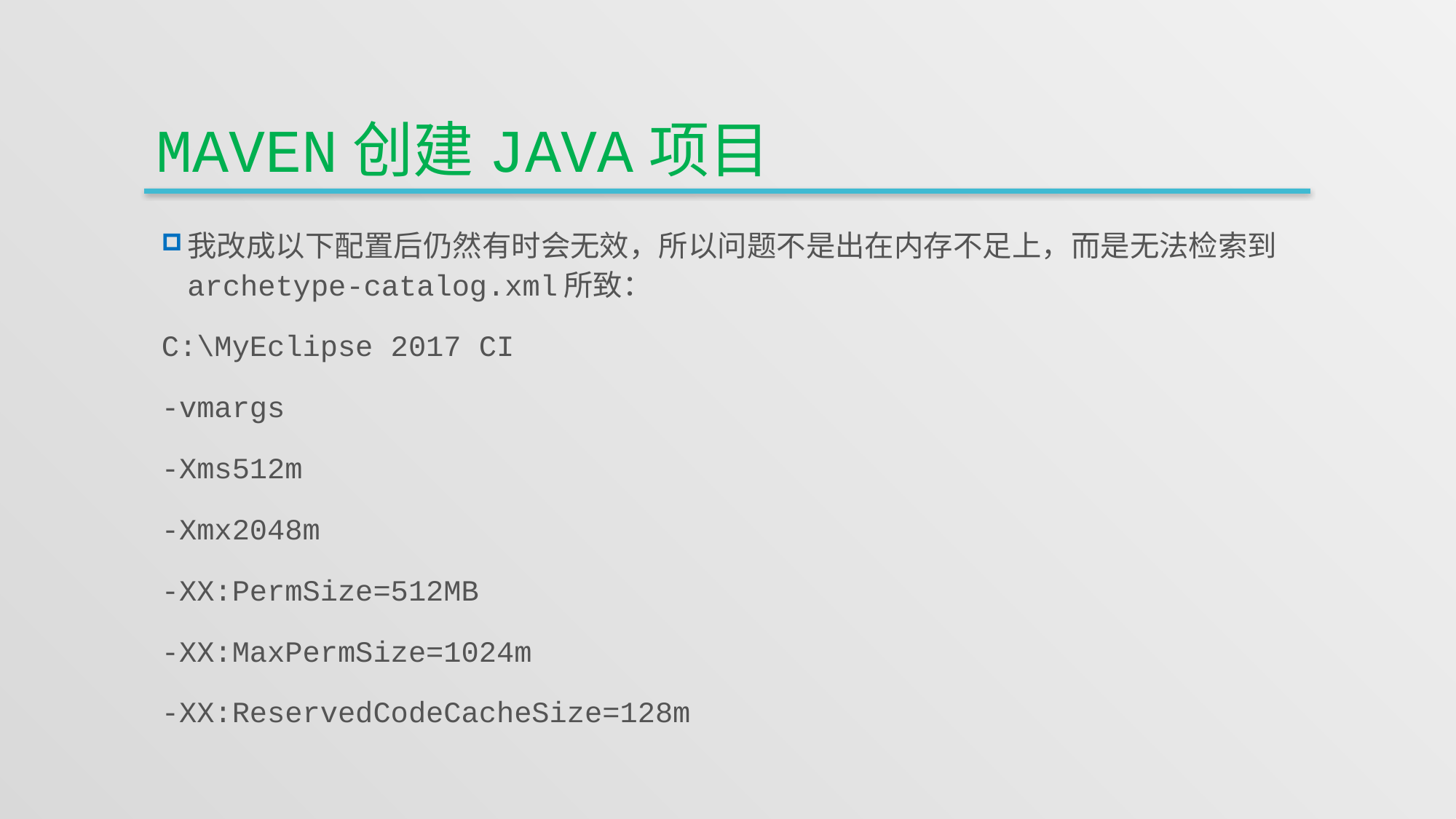

# Maven创建Java项目
我改成以下配置后仍然有时会无效，所以问题不是出在内存不足上，而是无法检索到archetype-catalog.xml所致：
C:\MyEclipse 2017 CI
-vmargs
-Xms512m
-Xmx2048m
-XX:PermSize=512MB
-XX:MaxPermSize=1024m
-XX:ReservedCodeCacheSize=128m